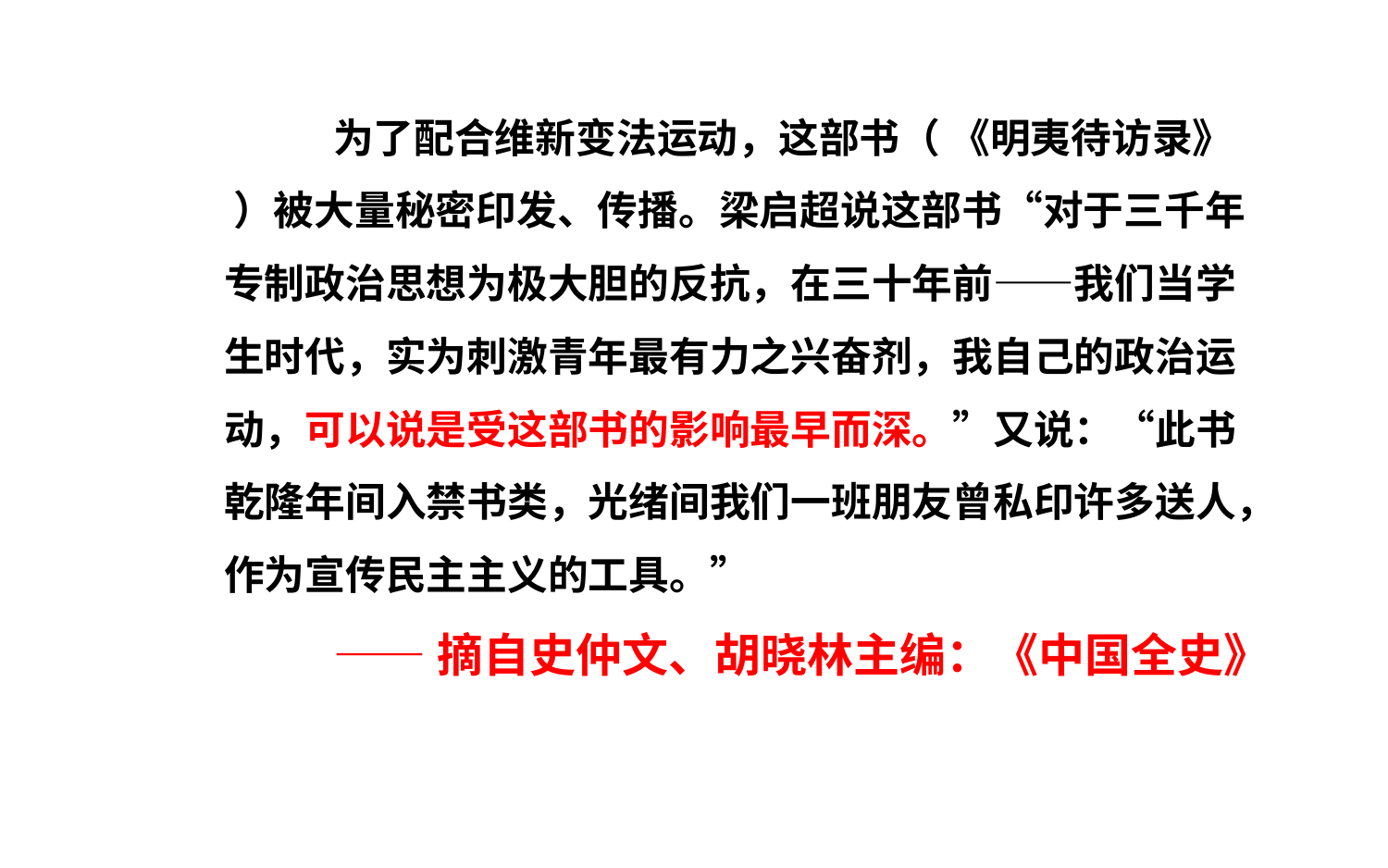

为了配合维新变法运动，这部书（ 《明夷待访录》 ）被大量秘密印发、传播。梁启超说这部书“对于三千年专制政治思想为极大胆的反抗，在三十年前——我们当学生时代，实为刺激青年最有力之兴奋剂，我自己的政治运动，可以说是受这部书的影响最早而深。”又说：“此书乾隆年间入禁书类，光绪间我们一班朋友曾私印许多送人，作为宣传民主主义的工具。”
——摘自史仲文、胡晓林主编：《中国全史》